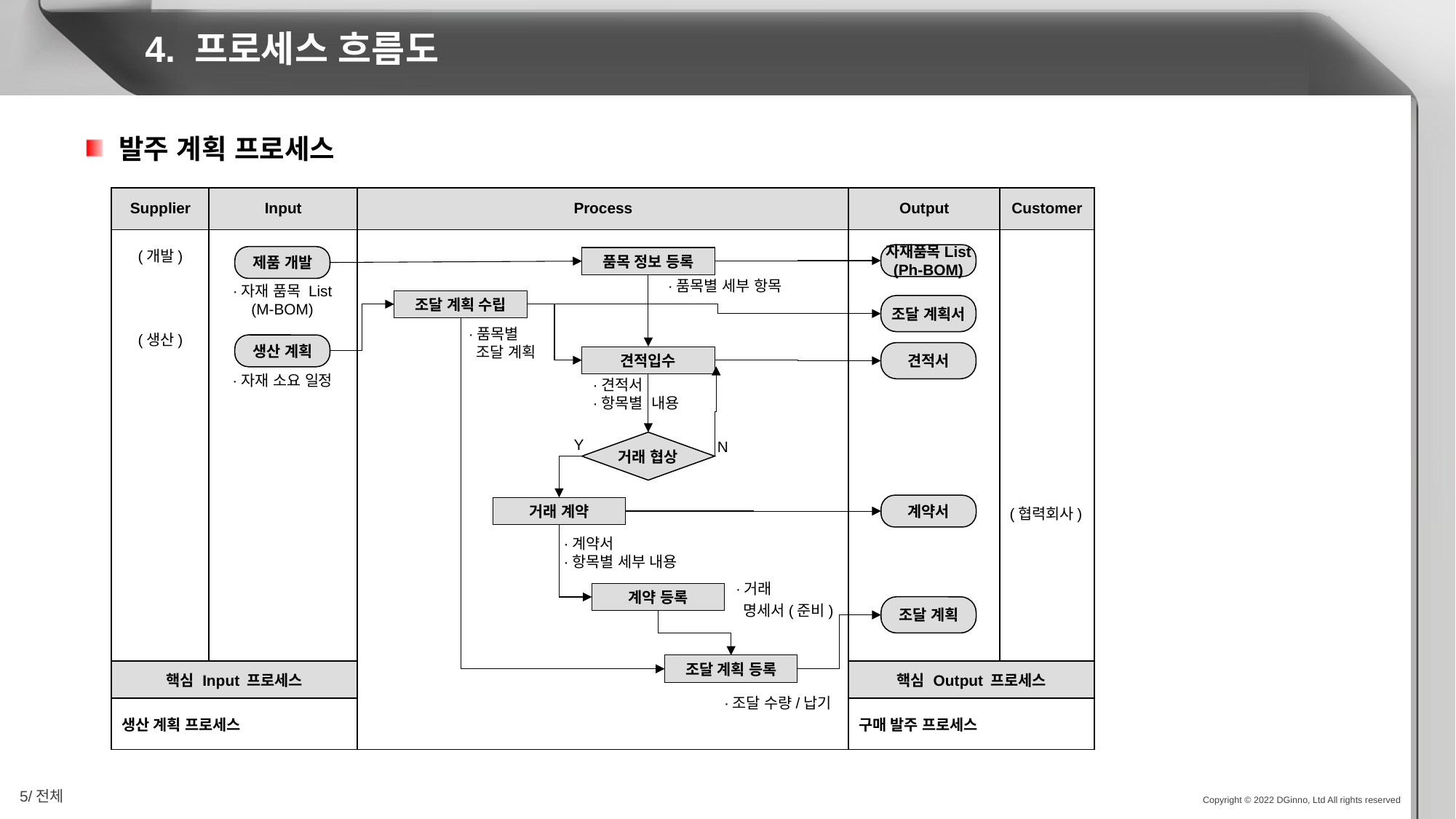

4. 프로세스 흐름도
 발주 계획 프로세스
| Supplier | Input | Process | Output | Customer |
| --- | --- | --- | --- | --- |
|  |  |  |  |  |
| 핵심 Input 프로세스 |  |  | 핵심 Output 프로세스 |  |
| 생산 계획 프로세스 |  |  | 구매 발주 프로세스 |  |
자재품목List
(Ph-BOM)
(개발)
제품 개발
품목 정보 등록
·품목별 세부 항목
·자재 품목 List
(M-BOM)
조달 계획 수립
조달 계획서
·품목별
 조달 계획
(생산)
생산 계획
견적서
견적입수
·자재 소요 일정
·견적서
·항목별  내용
거래 협상
Y
N
계약서
거래 계약
(협력회사)
·계약서
·항목별 세부 내용
·거래
 명세서(준비)
계약 등록
조달 계획
조달 계획 등록
·조달 수량/납기